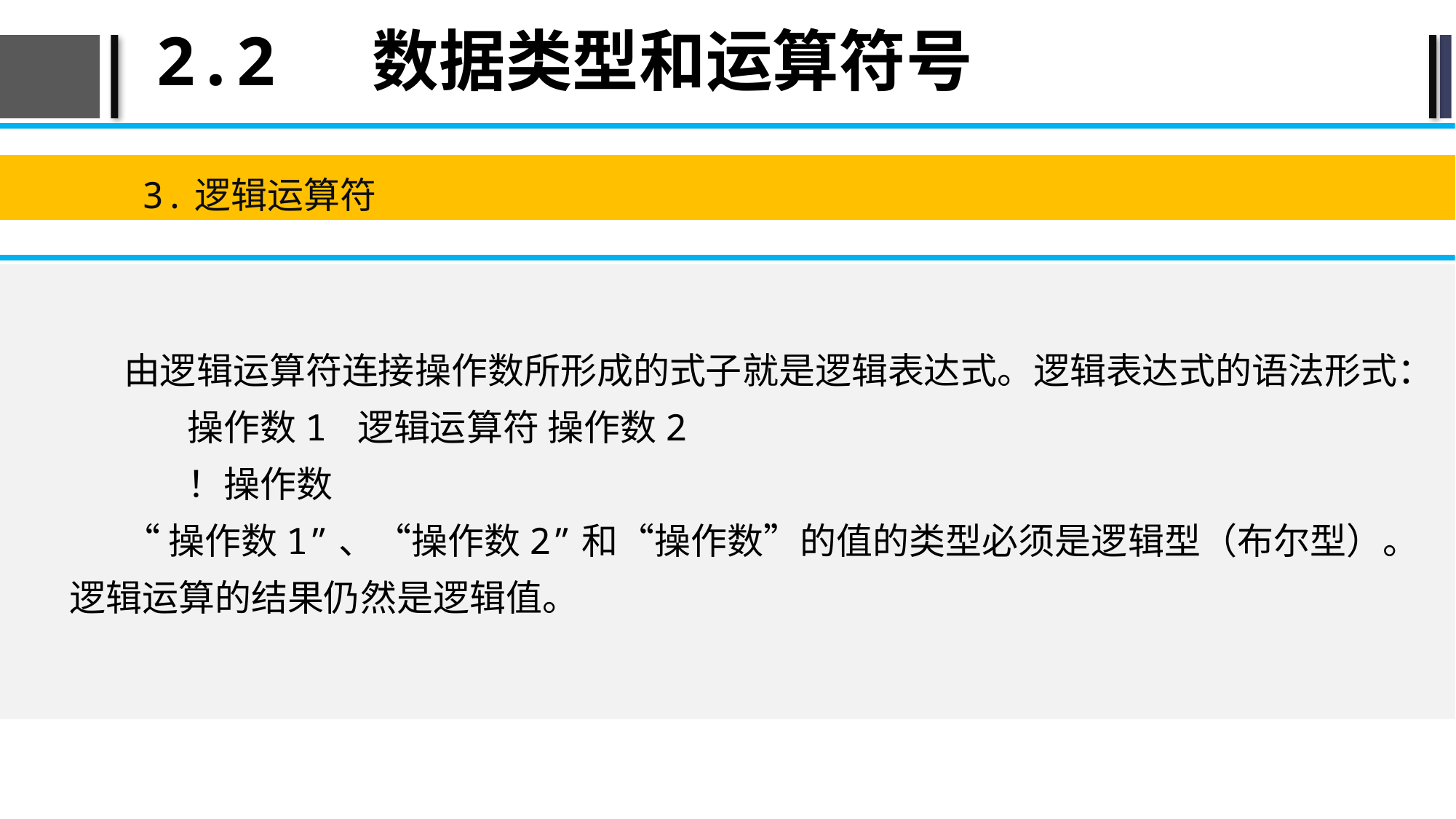

# 2.2  数据类型和运算符号

3.逻辑运算符

由逻辑运算符连接操作数所形成的式子就是逻辑表达式。逻辑表达式的语法形式：
操作数1 逻辑运算符 操作数2
！操作数
“操作数1”、“操作数2”和“操作数”的值的类型必须是逻辑型（布尔型）。逻辑运算的结果仍然是逻辑值。